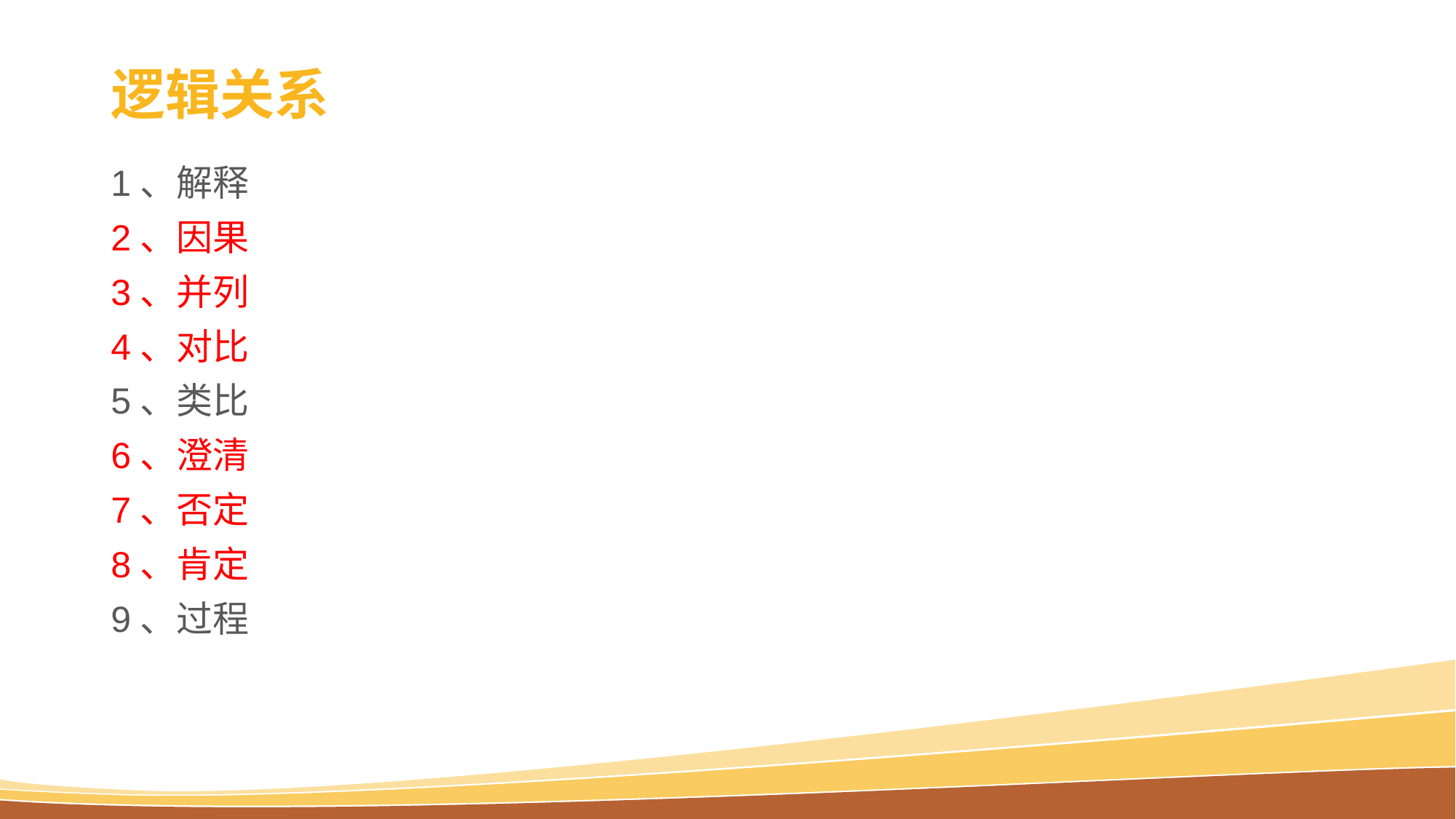

# 逻辑关系
1、解释
2、因果
3、并列
4、对比
5、类比
6、澄清
7、否定
8、肯定
9、过程